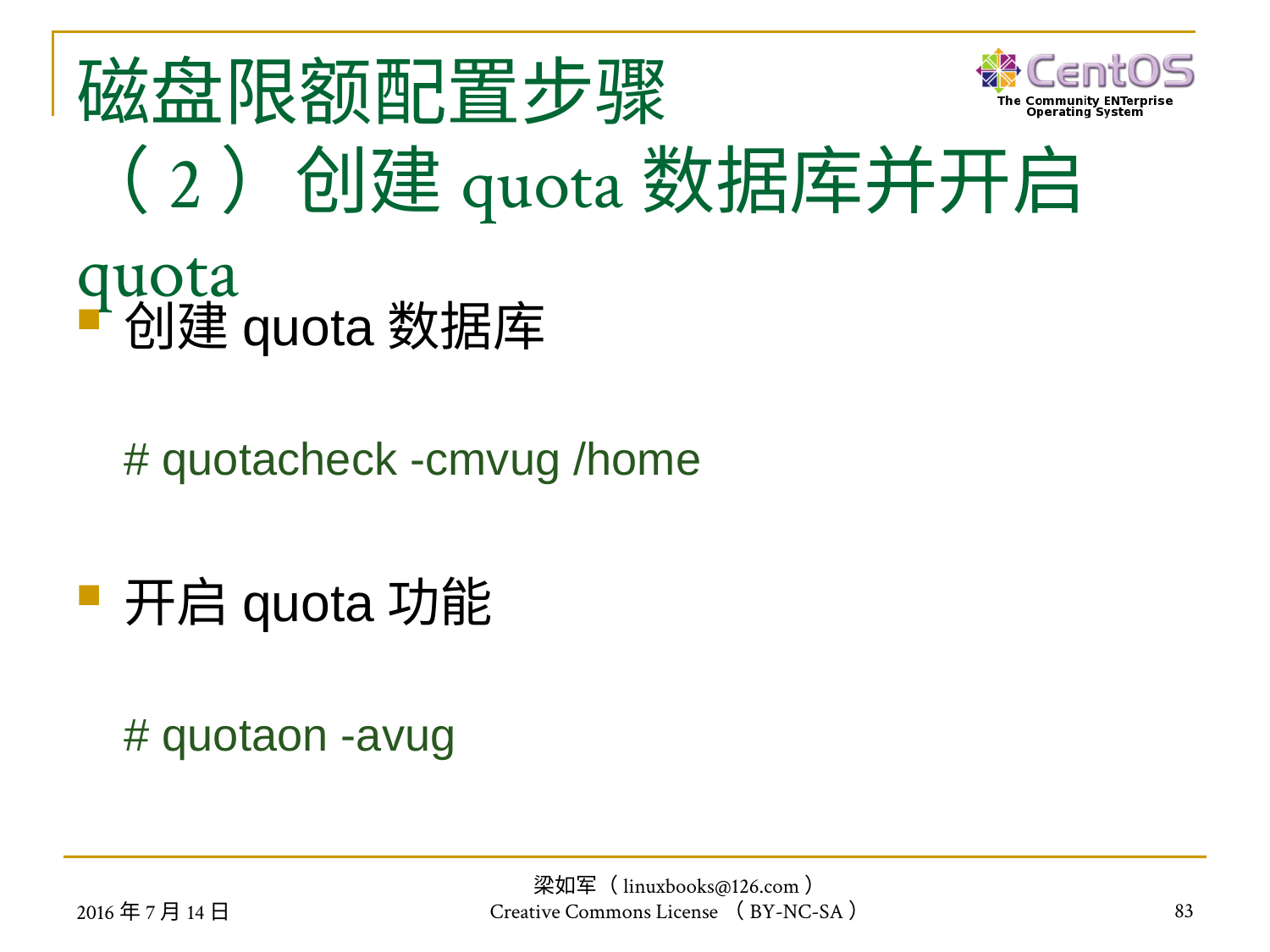

# 磁盘限额配置步骤 （2）创建quota数据库并开启quota
创建quota数据库

# quotacheck -cmvug /home

开启quota功能

# quotaon -avug

梁如军（linuxbooks@126.com）
Creative Commons License（BY-NC-SA）
2016年7月14日
83